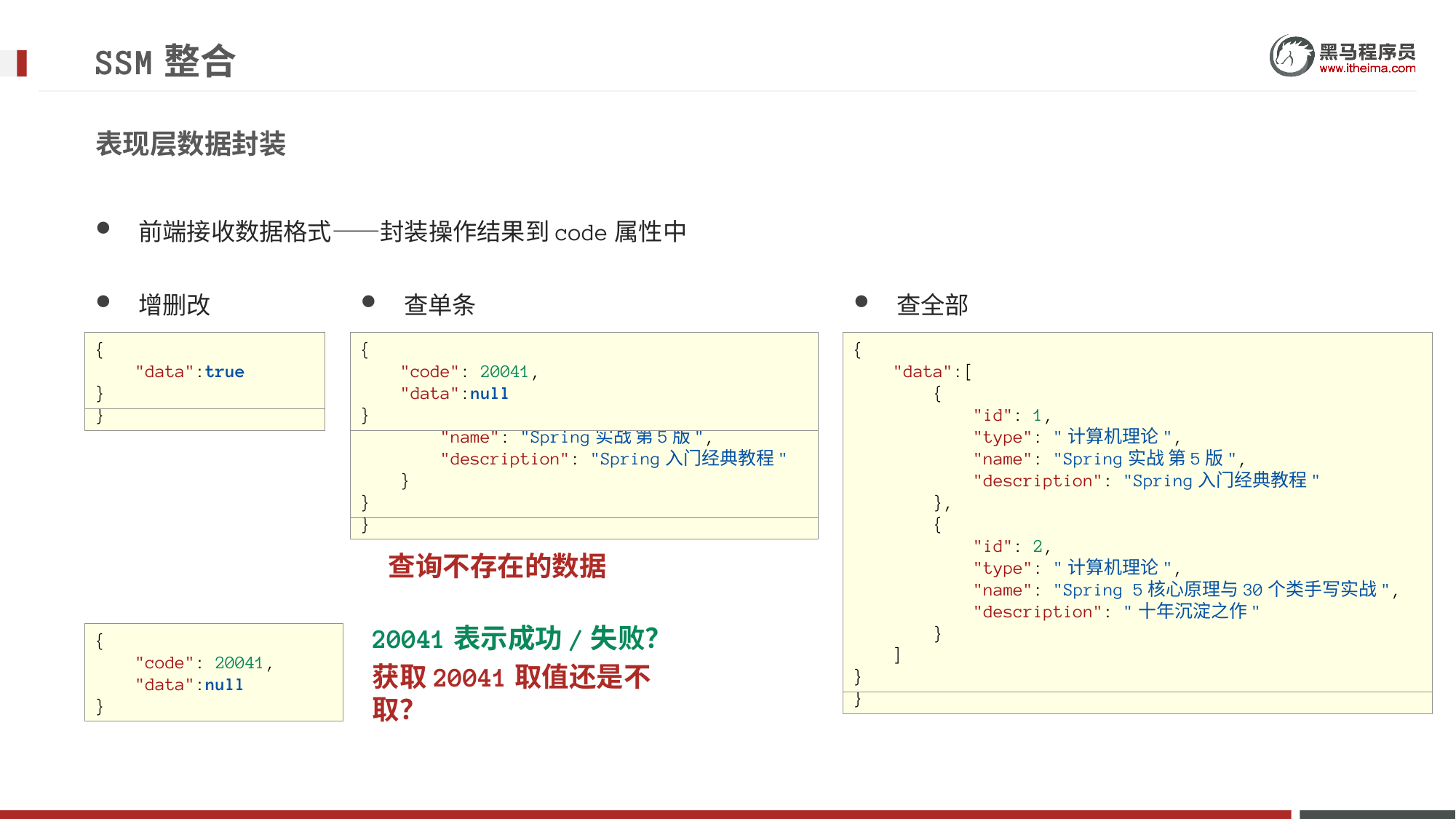

# SSM整合
表现层数据封装
前端接收数据格式——封装操作结果到code属性中
增删改
查单条
查全部
{
    "code": 20031,
    "data": true
}
{
    "data":true
}
{
    "code": 20041,
    "data":{
        "id": 1,
        "type": "计算机理论",
        "name": "Spring实战 第5版",
        "description": "Spring入门经典教程"
    }
}
{
    "data":{
        "id": 1,
        "type": "计算机理论",
        "name": "Spring实战 第5版",
        "description": "Spring入门经典教程"
    }
}
{
    "code": 20041,
    "data":null
}
{
    "code": 20041,
    "data":[
        {
            "id": 1,
            "type": "计算机理论",
            "name": "Spring实战 第5版",
            "description": "Spring入门经典教程"
        },
        {
            "id": 2,
            "type": "计算机理论",
            "name": "Spring 5核心原理与30个类手写实战",
            "description": "十年沉淀之作"
        }
    ]
}
{
    "data":[
        {
            "id": 1,
            "type": "计算机理论",
            "name": "Spring实战 第5版",
            "description": "Spring入门经典教程"
        },
        {
            "id": 2,
            "type": "计算机理论",
            "name": "Spring 5核心原理与30个类手写实战",
            "description": "十年沉淀之作"
        }
    ]
}
查询不存在的数据
{
    "code": 20041,
    "data":null
}
20041表示成功/失败？
获取20041取值还是不取？